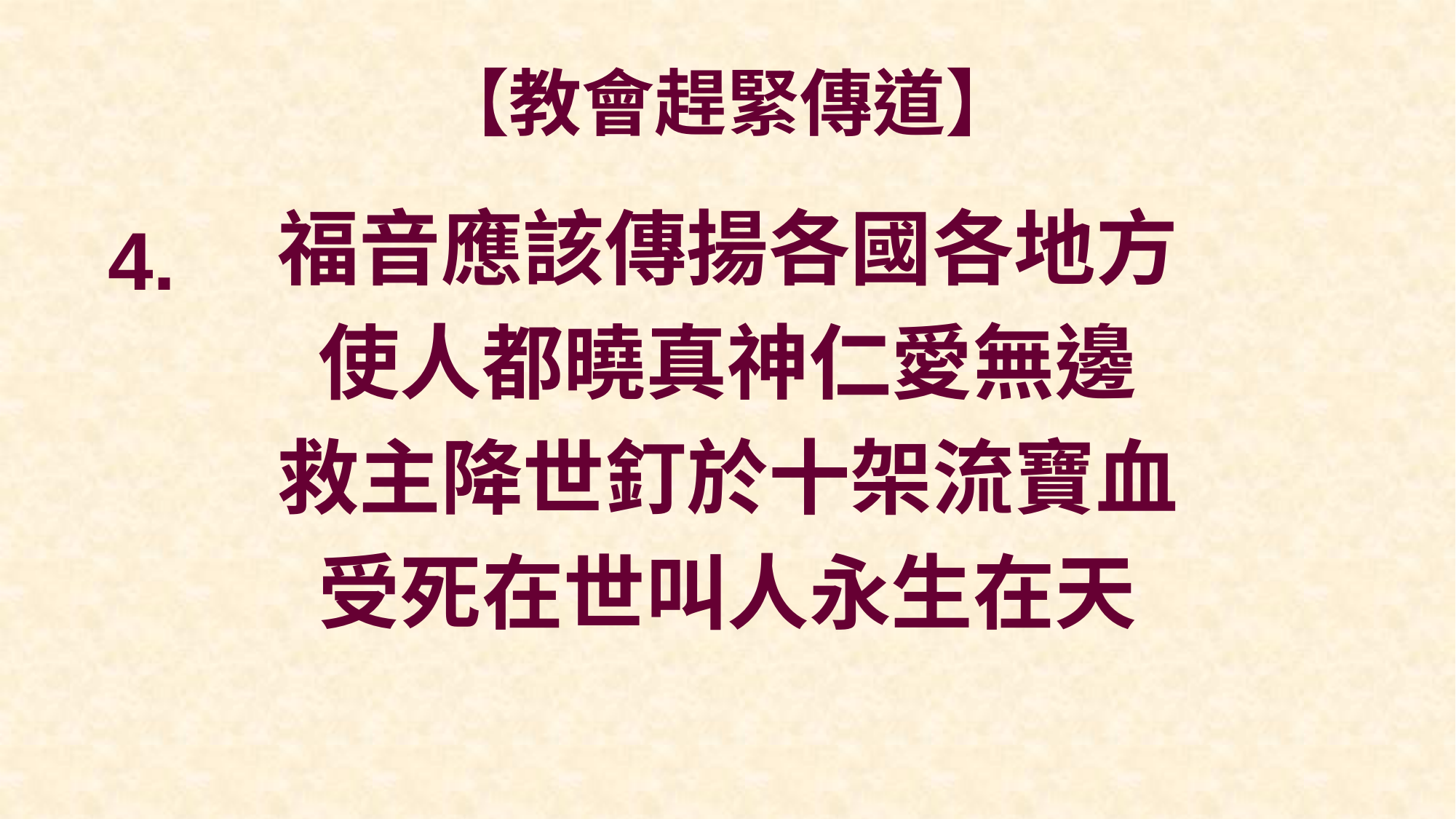

# 【教會趕緊傳道】
福音應該傳揚各國各地方
使人都曉真神仁愛無邊
救主降世釘於十架流寶血
受死在世叫人永生在天
4.